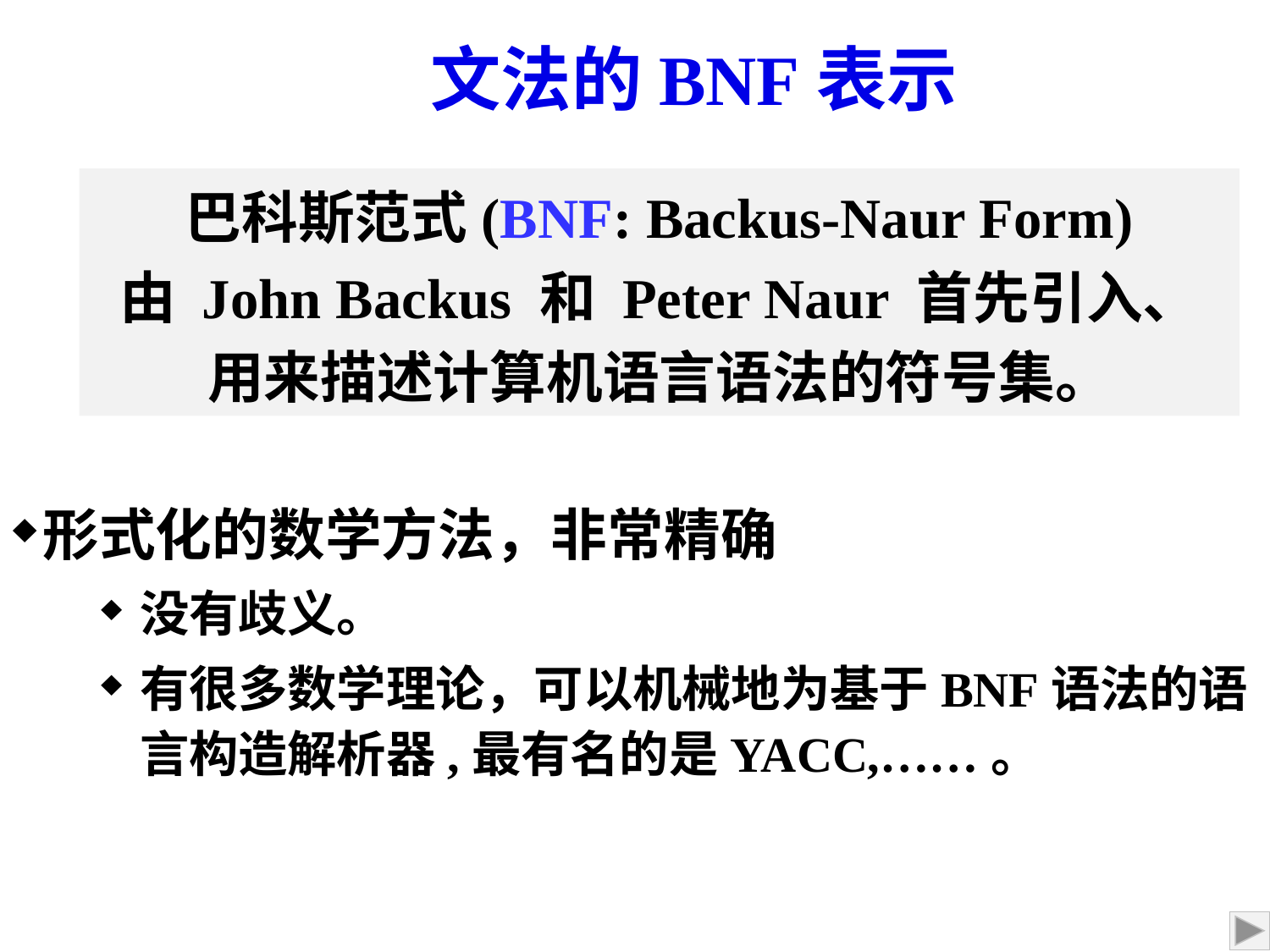

文法的BNF表示
巴科斯范式(BNF: Backus-Naur Form)
由 John Backus 和 Peter Naur 首先引入、
用来描述计算机语言语法的符号集。
形式化的数学方法，非常精确
没有歧义。
有很多数学理论，可以机械地为基于BNF语法的语言构造解析器,最有名的是YACC,……。